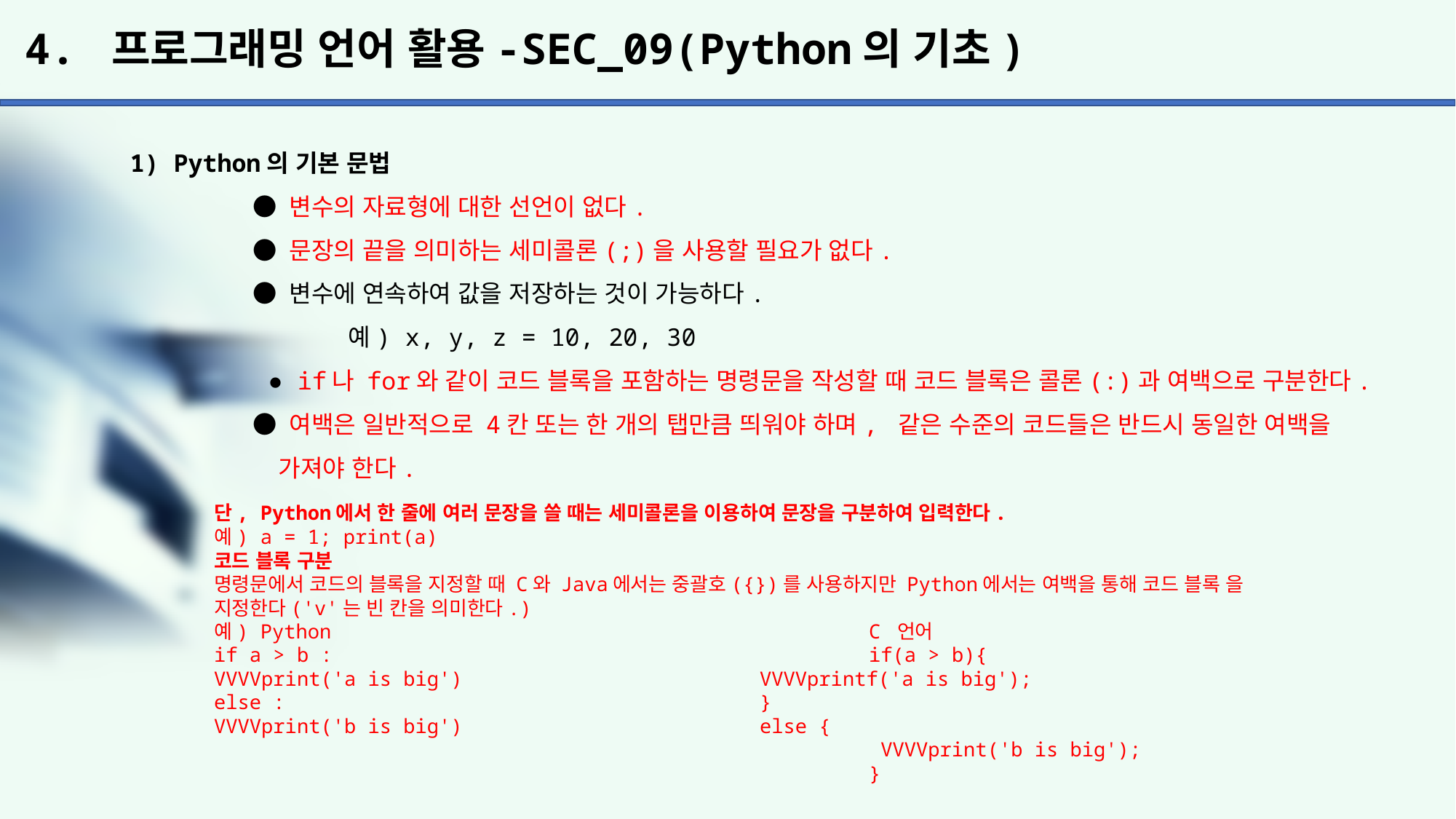

# 4. 프로그래밍 언어 활용-SEC_09(Python의 기초)
1) Python의 기본 문법
	  ● 변수의 자료형에 대한 선언이 없다.
	  ● 문장의 끝을 의미하는 세미콜론(;)을 사용할 필요가 없다.
	  ● 변수에 연속하여 값을 저장하는 것이 가능하다.
		예) x, y, z = 10, 20, 30
	  ● if나 for와 같이 코드 블록을 포함하는 명령문을 작성할 때 코드 블록은 콜론(:)과 여백으로 구분한다.
	  ● 여백은 일반적으로 4칸 또는 한 개의 탭만큼 띄워야 하며, 같은 수준의 코드들은 반드시 동일한 여백을
	     가져야 한다.
단, Python에서 한 줄에 여러 문장을 쓸 때는 세미콜론을 이용하여 문장을 구분하여 입력한다.
예) a = 1; print(a)
코드 블록 구분
명령문에서 코드의 블록을 지정할 때 C와 Java에서는 중괄호({})를 사용하지만 Python에서는 여백을 통해 코드 블록 을 지정한다('v'는 빈 칸을 의미한다.)
예) Python					C 언어
if a > b :					if(a > b){
VVVVprint('a is big')			VVVVprintf('a is big');
else : 					}
VVVVprint('b is big')			else {
						 VVVVprint('b is big');
						}